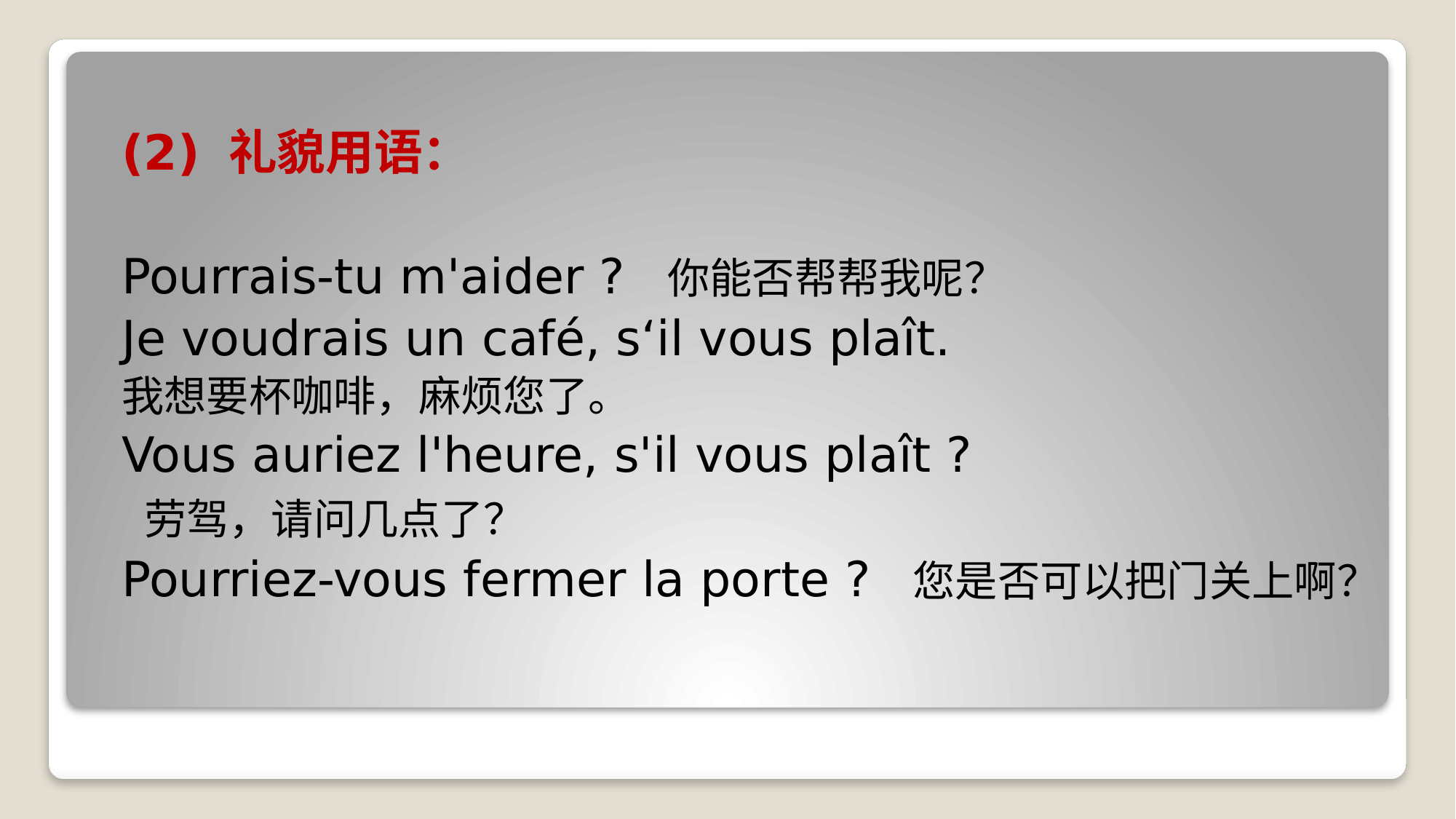

(2) 礼貌用语：

Pourrais-tu m'aider ?	你能否帮帮我呢？
Je voudrais un café, s‘il vous plaît.
我想要杯咖啡，麻烦您了。
Vous auriez l'heure, s'il vous plaît ?
 劳驾，请问几点了？
Pourriez-vous fermer la porte ?	 您是否可以把门关上啊？